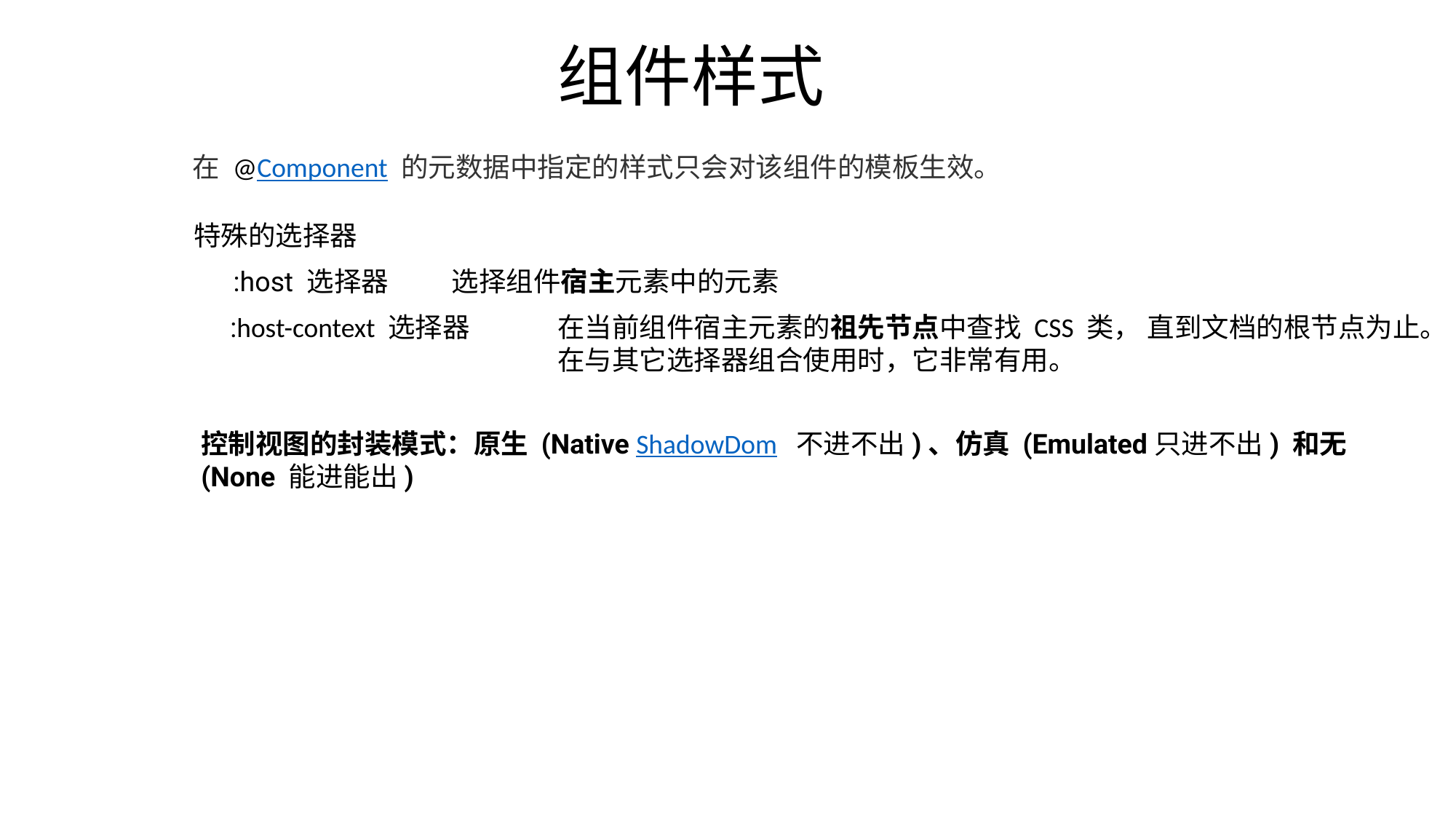

组件样式
在 @Component 的元数据中指定的样式只会对该组件的模板生效。
特殊的选择器
:host 选择器	选择组件宿主元素中的元素
:host-context 选择器	在当前组件宿主元素的祖先节点中查找 CSS 类， 直到文档的根节点为止。
			在与其它选择器组合使用时，它非常有用。
控制视图的封装模式：原生 (Native ShadowDom  不进不出)、仿真 (Emulated只进不出) 和无 (None 能进能出)